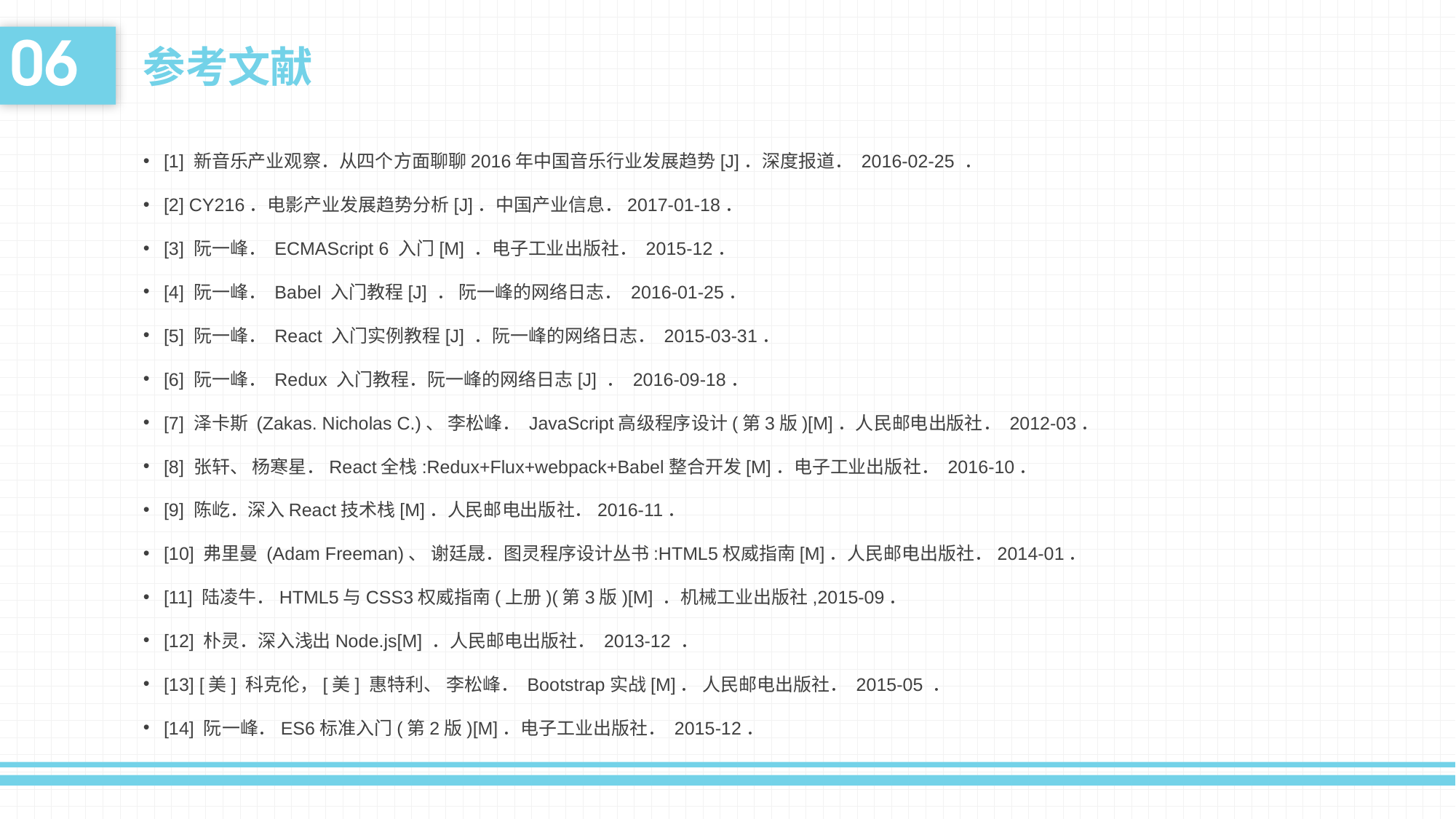

06
参考文献
[1] 新音乐产业观察．从四个方面聊聊2016年中国音乐行业发展趋势[J]．深度报道． 2016-02-25 ．
[2] CY216．电影产业发展趋势分析[J]．中国产业信息．2017-01-18．
[3] 阮一峰． ECMAScript 6 入门[M] ．电子工业出版社． 2015-12．
[4] 阮一峰． Babel 入门教程[J] ． 阮一峰的网络日志． 2016-01-25．
[5] 阮一峰． React 入门实例教程[J] ．阮一峰的网络日志． 2015-03-31．
[6] 阮一峰． Redux 入门教程．阮一峰的网络日志[J] ． 2016-09-18．
[7] 泽卡斯 (Zakas. Nicholas C.)、 李松峰． JavaScript高级程序设计(第3版)[M]．人民邮电出版社． 2012-03．
[8] 张轩、 杨寒星．React全栈:Redux+Flux+webpack+Babel整合开发[M]．电子工业出版社． 2016-10．
[9] 陈屹．深入React技术栈[M]．人民邮电出版社．2016-11．
[10] 弗里曼 (Adam Freeman)、 谢廷晟．图灵程序设计丛书:HTML5权威指南[M]．人民邮电出版社．2014-01．
[11] 陆凌牛．HTML5与CSS3权威指南(上册)(第3版)[M] ．机械工业出版社,2015-09．
[12] 朴灵．深入浅出Node.js[M] ．人民邮电出版社． 2013-12 ．
[13] [美] 科克伦，[美] 惠特利、 李松峰． Bootstrap实战[M]． 人民邮电出版社． 2015-05 ．
[14] 阮一峰．ES6标准入门(第2版)[M]．电子工业出版社． 2015-12．